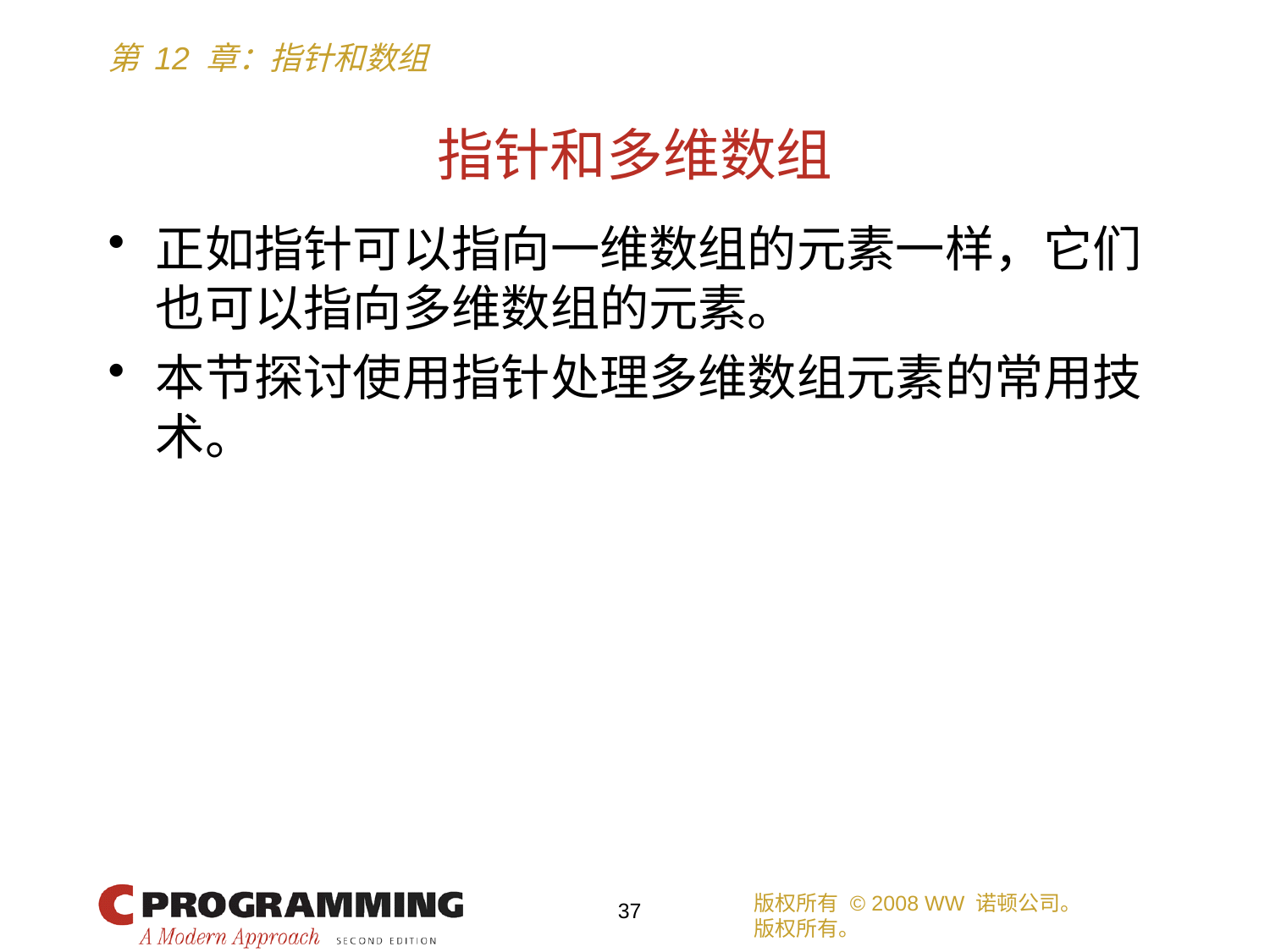

# 指针和多维数组
正如指针可以指向一维数组的元素一样，它们也可以指向多维数组的元素。
本节探讨使用指针处理多维数组元素的常用技术。
版权所有 © 2008 WW 诺顿公司。
版权所有。
37